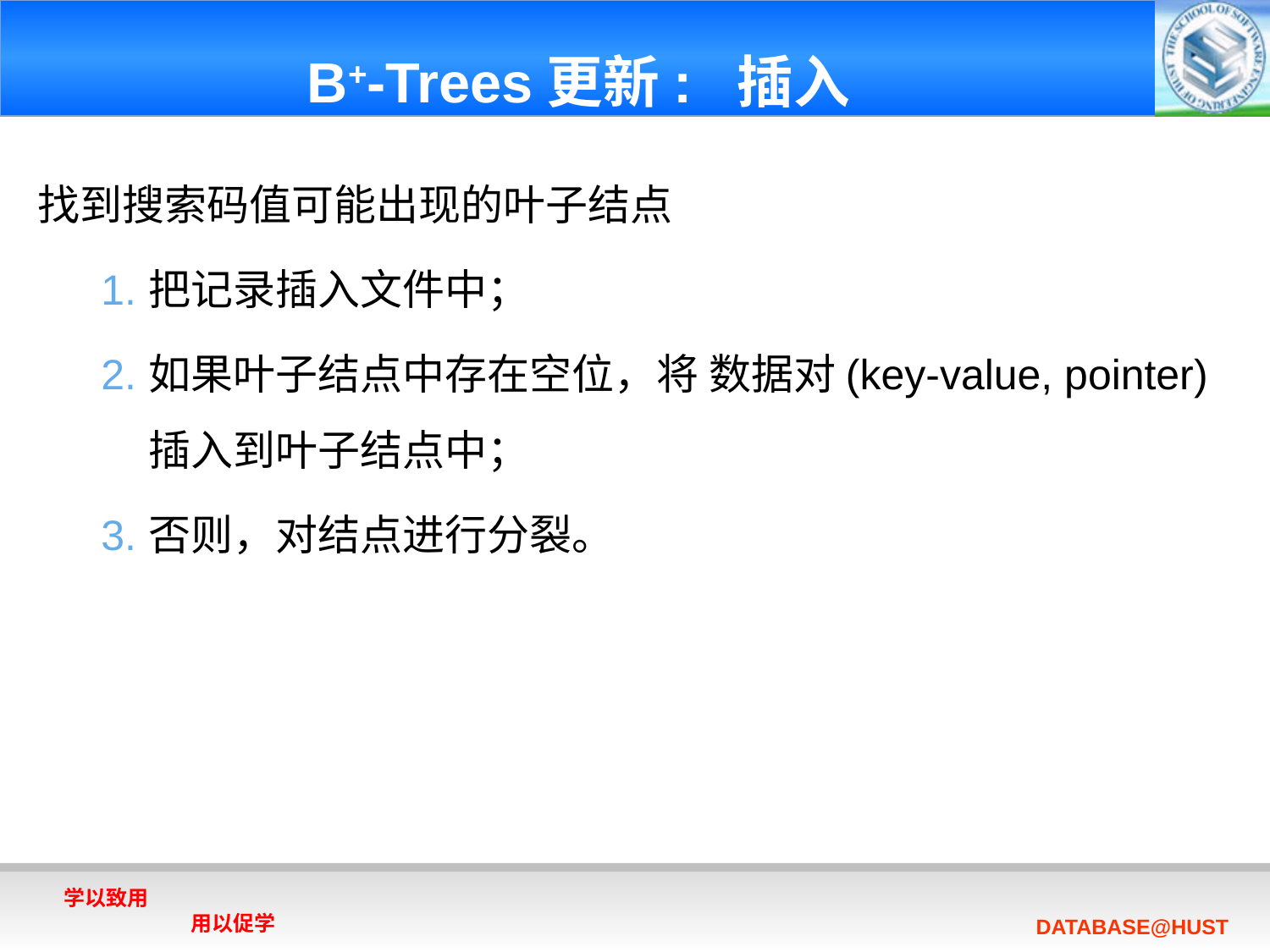

# B+-Trees更新:  插入
找到搜索码值可能出现的叶子结点
把记录插入文件中；
如果叶子结点中存在空位，将 数据对(key-value, pointer) 插入到叶子结点中；
否则，对结点进行分裂。